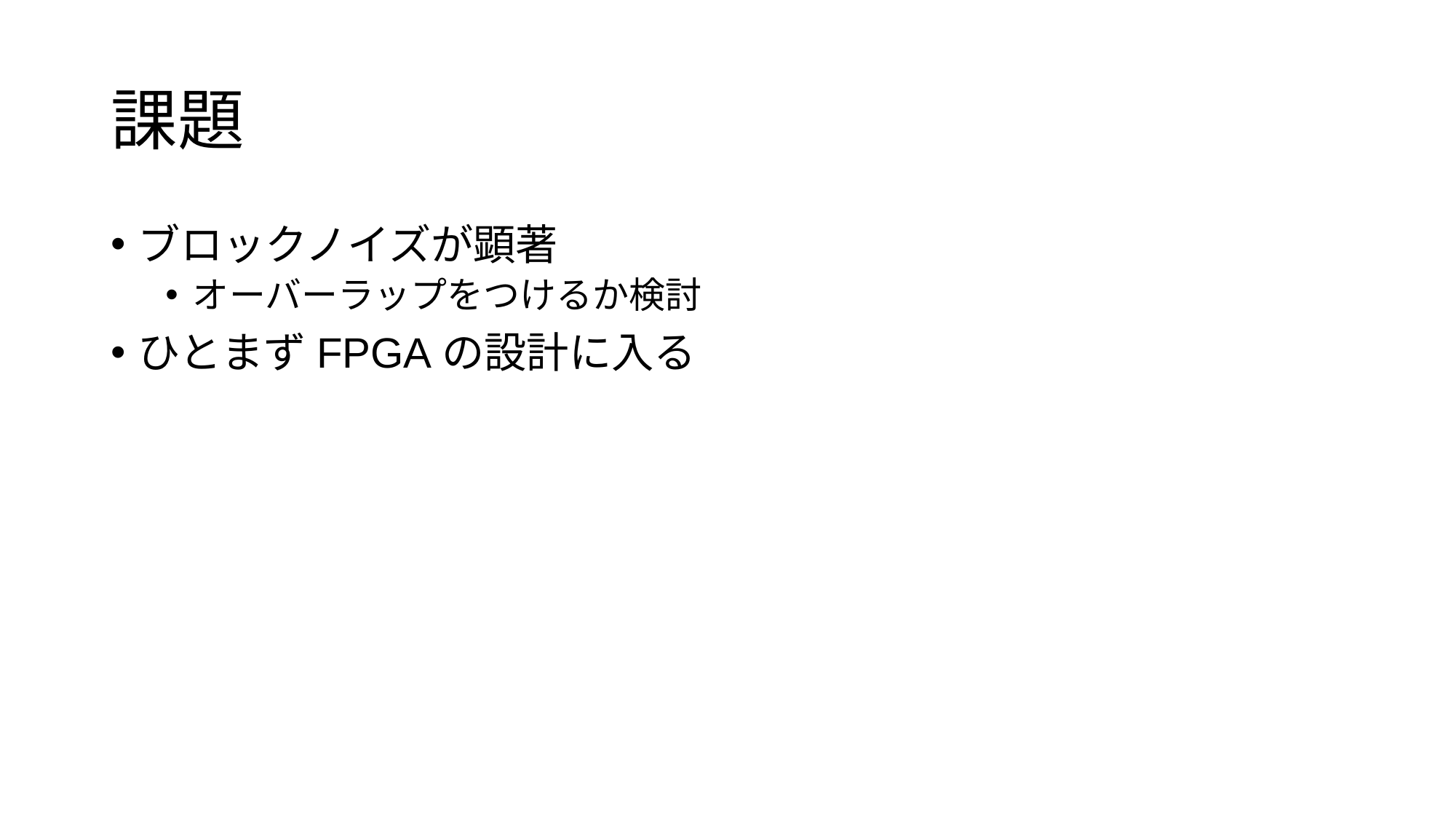

# 課題
ブロックノイズが顕著
オーバーラップをつけるか検討
ひとまずFPGAの設計に入る